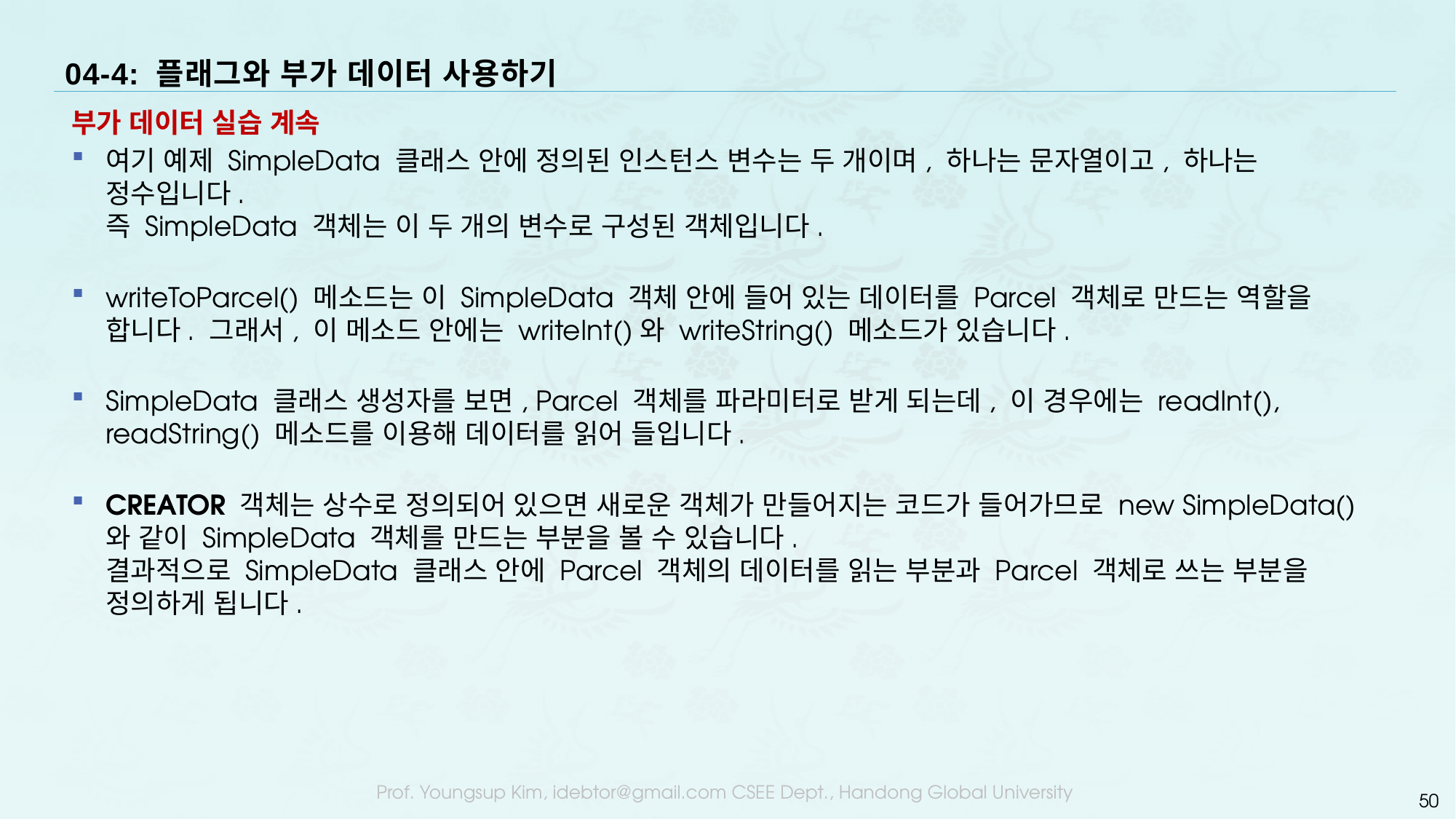

# 04-4: 플래그와 부가 데이터 사용하기
부가 데이터 실습 계속
여기 예제 SimpleData 클래스 안에 정의된 인스턴스 변수는 두 개이며, 하나는 문자열이고, 하나는 정수입니다.
즉 SimpleData 객체는 이 두 개의 변수로 구성된 객체입니다.
writeToParcel() 메소드는 이 SimpleData 객체 안에 들어 있는 데이터를 Parcel 객체로 만드는 역할을 합니다. 그래서, 이 메소드 안에는 writeInt()와 writeString() 메소드가 있습니다.
SimpleData 클래스 생성자를 보면, Parcel 객체를 파라미터로 받게 되는데, 이 경우에는 readInt(), readString() 메소드를 이용해 데이터를 읽어 들입니다.
CREATOR 객체는 상수로 정의되어 있으면 새로운 객체가 만들어지는 코드가 들어가므로 new SimpleData()와 같이 SimpleData 객체를 만드는 부분을 볼 수 있습니다.
결과적으로 SimpleData 클래스 안에 Parcel 객체의 데이터를 읽는 부분과 Parcel 객체로 쓰는 부분을 정의하게 됩니다.

50